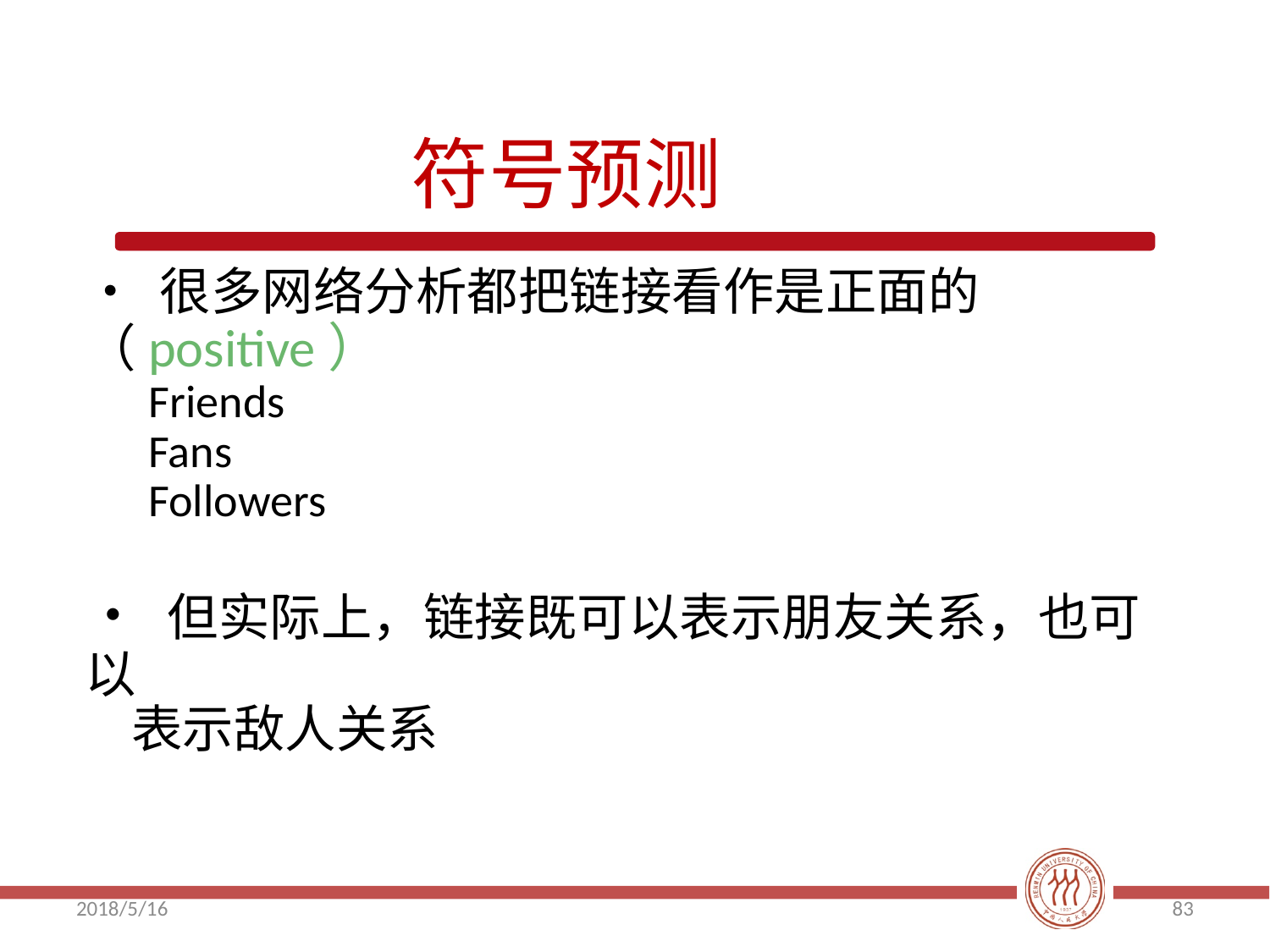

符号预测

• 很多网络分析都把链接看作是正面的（positive）
Friends
Fans
Followers

• 但实际上，链接既可以表示朋友关系，也可以
   表示敌人关系

2018/5/16
83